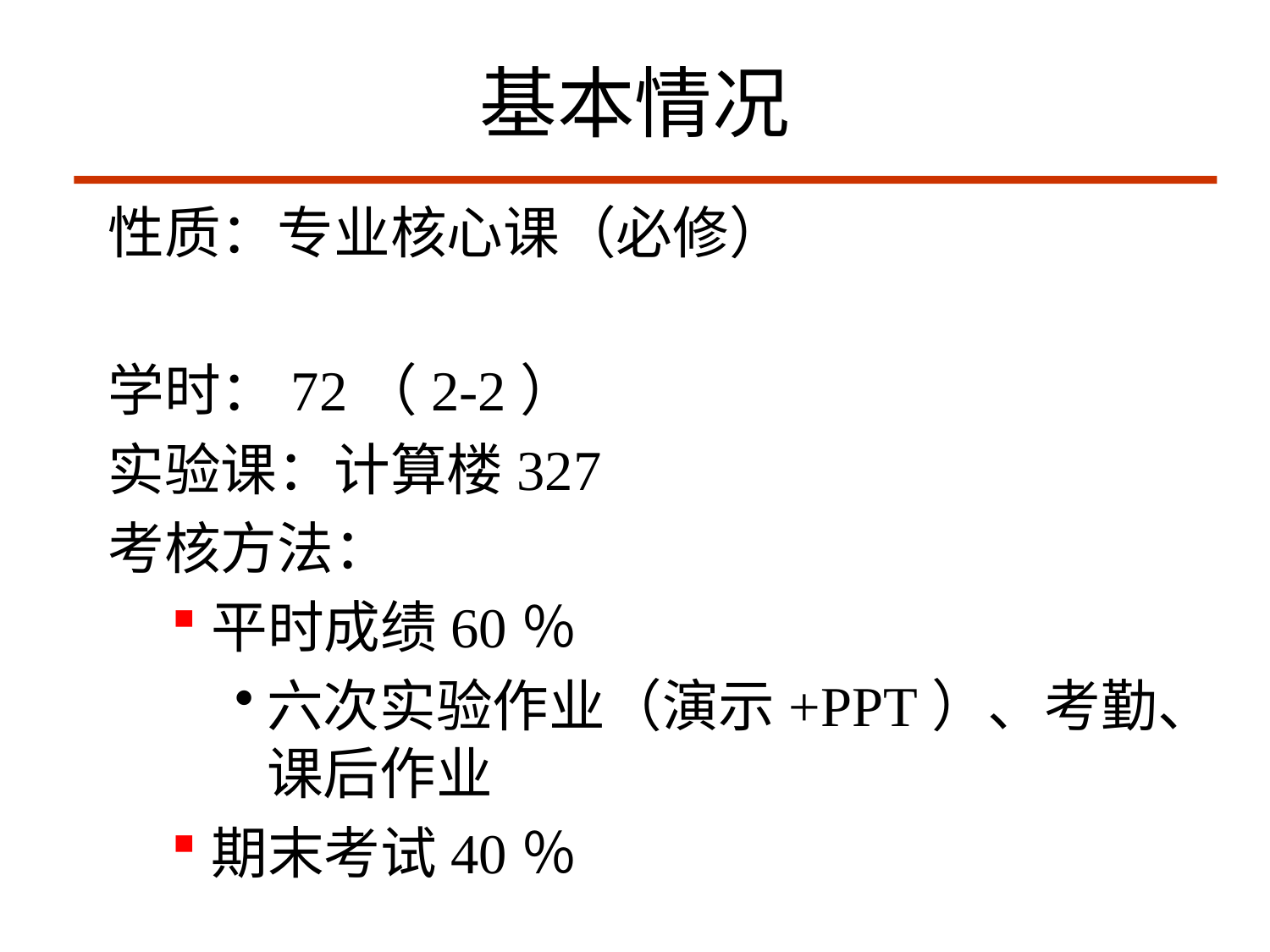

# 基本情况
性质：专业核心课（必修）

学时：72（2-2）
实验课：计算楼327
考核方法：
平时成绩60％
六次实验作业（演示+PPT）、考勤、课后作业
期末考试40％